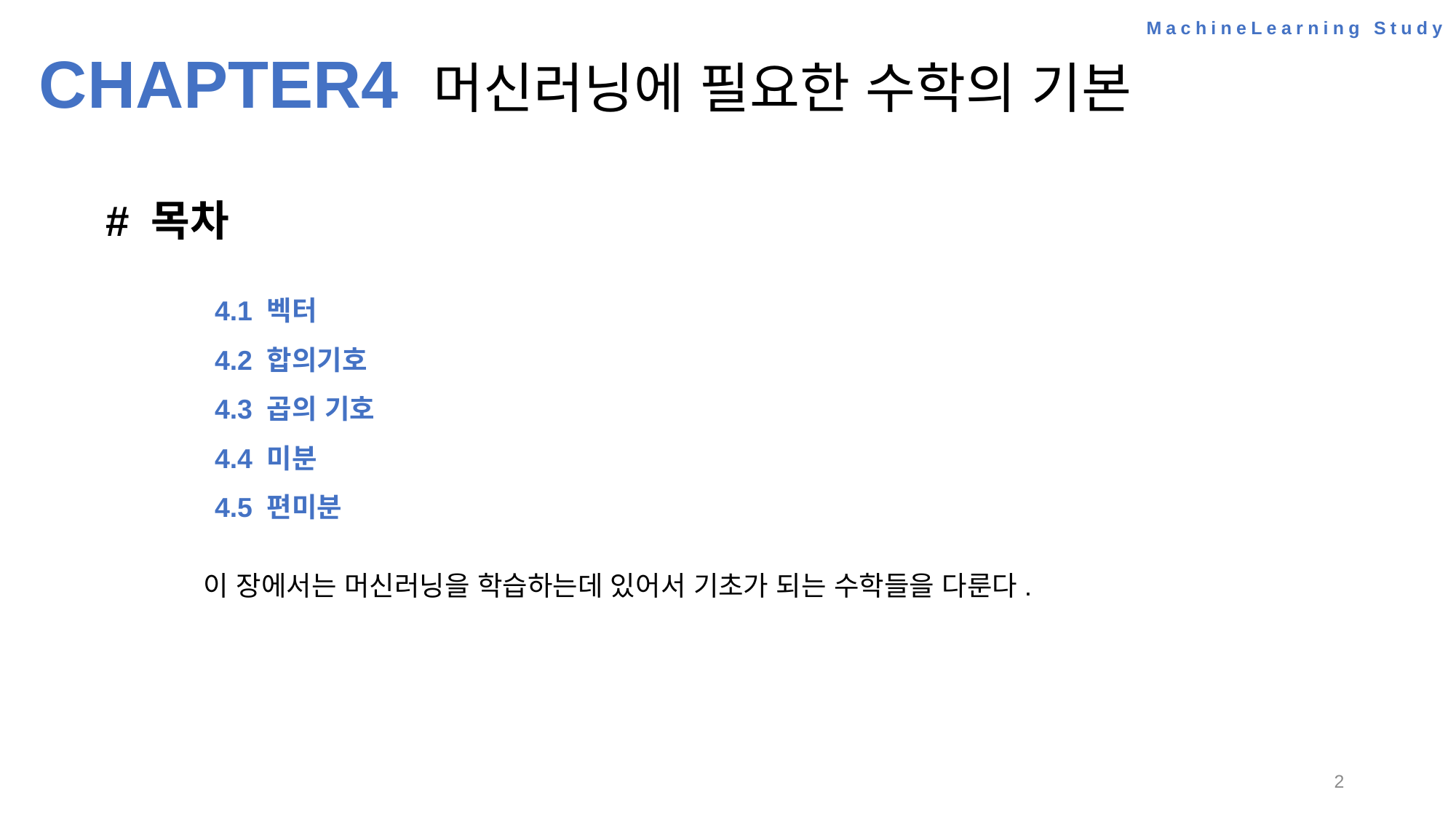

MachineLearning Study
CHAPTER4 머신러닝에 필요한 수학의 기본
# 목차

	4.1 벡터
	4.2 합의기호
	4.3 곱의 기호
	4.4 미분
	4.5 편미분
이 장에서는 머신러닝을 학습하는데 있어서 기초가 되는 수학들을 다룬다.
2